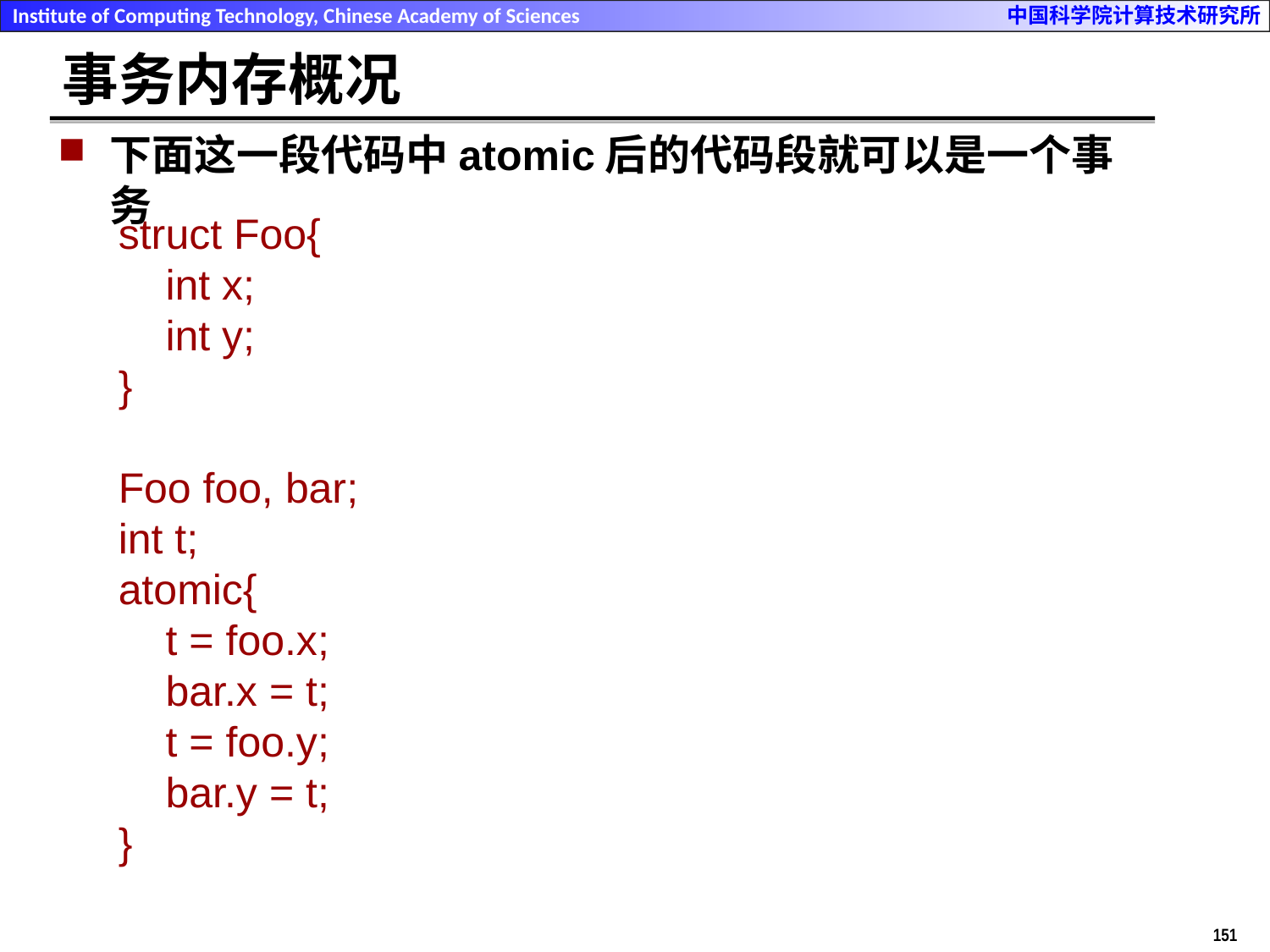

# 事务内存概况
下面这一段代码中atomic后的代码段就可以是一个事务
struct Foo{
    int x;
    int y;
}

Foo foo, bar;
int t;
atomic{
    t = foo.x;
    bar.x = t;
    t = foo.y;
    bar.y = t;
}